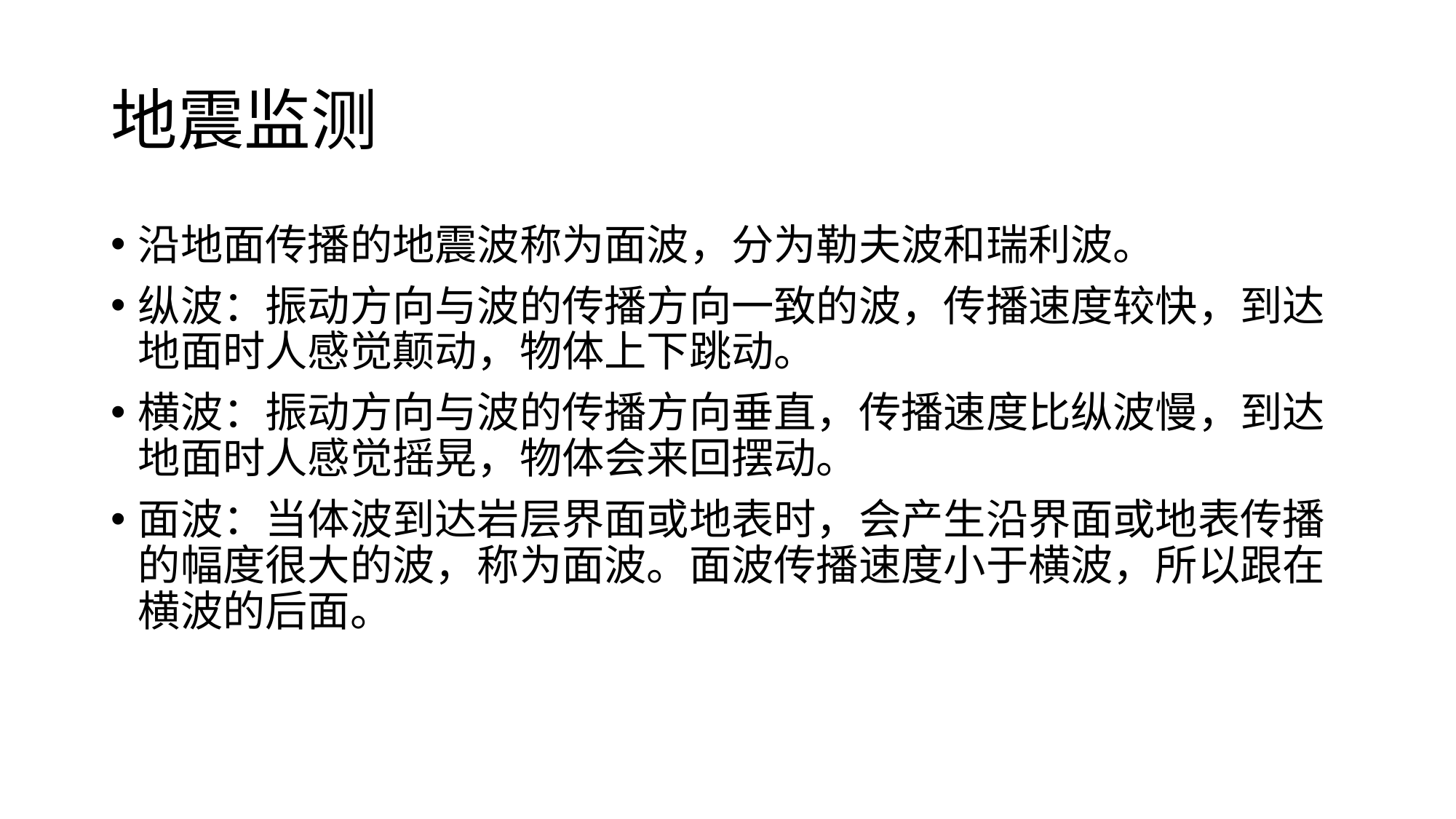

# 地震监测
沿地面传播的地震波称为面波，分为勒夫波和瑞利波。
纵波：振动方向与波的传播方向一致的波，传播速度较快，到达地面时人感觉颠动，物体上下跳动。
横波：振动方向与波的传播方向垂直，传播速度比纵波慢，到达地面时人感觉摇晃，物体会来回摆动。
面波：当体波到达岩层界面或地表时，会产生沿界面或地表传播的幅度很大的波，称为面波。面波传播速度小于横波，所以跟在横波的后面。